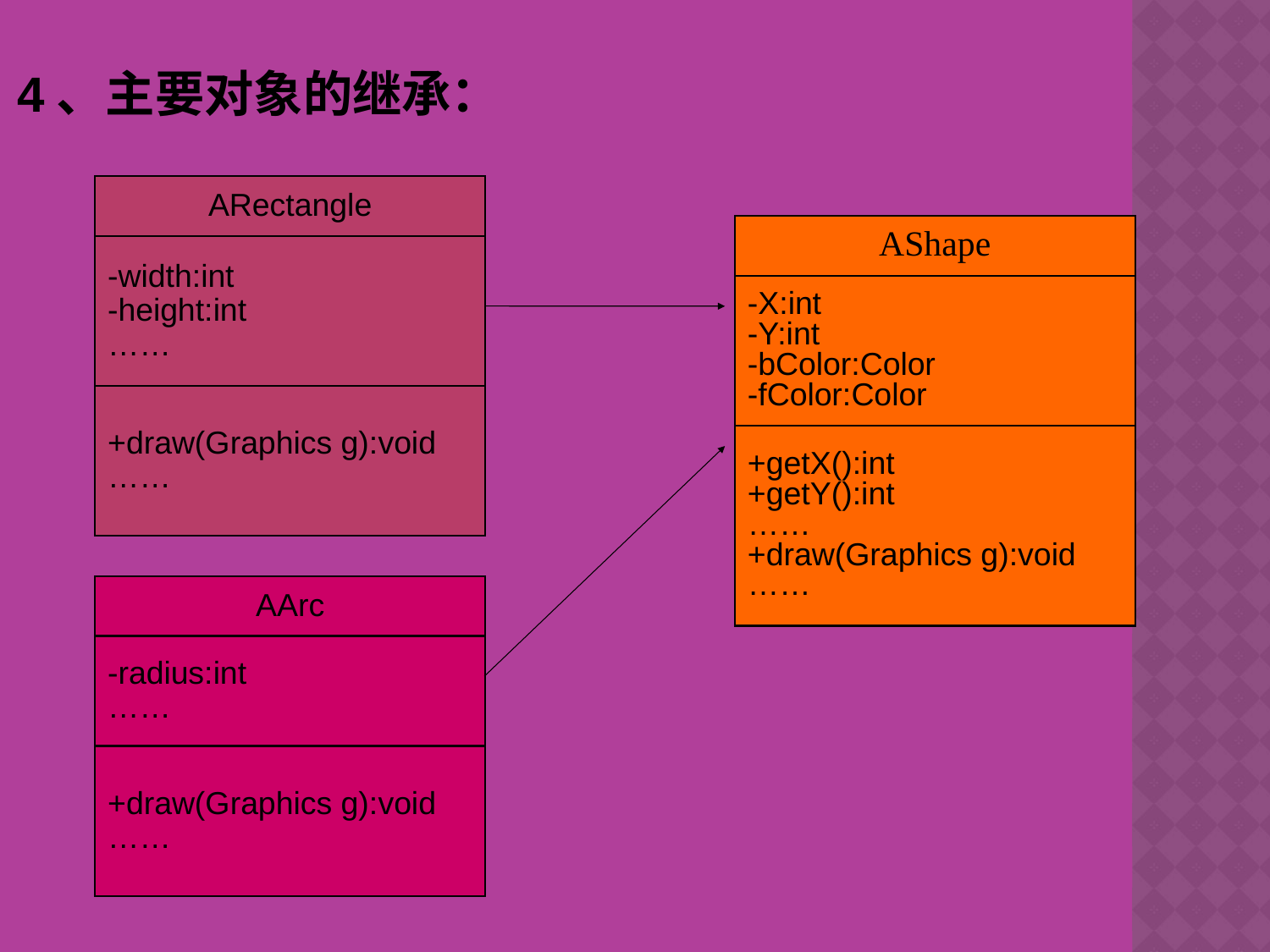

4、主要对象的继承：
ARectangle
-width:int
-height:int
……
+draw(Graphics g):void
……
AShape
-X:int
-Y:int
-bColor:Color
-fColor:Color
+getX():int
+getY():int
……
+draw(Graphics g):void
……

AArc
-radius:int
……
+draw(Graphics g):void
……